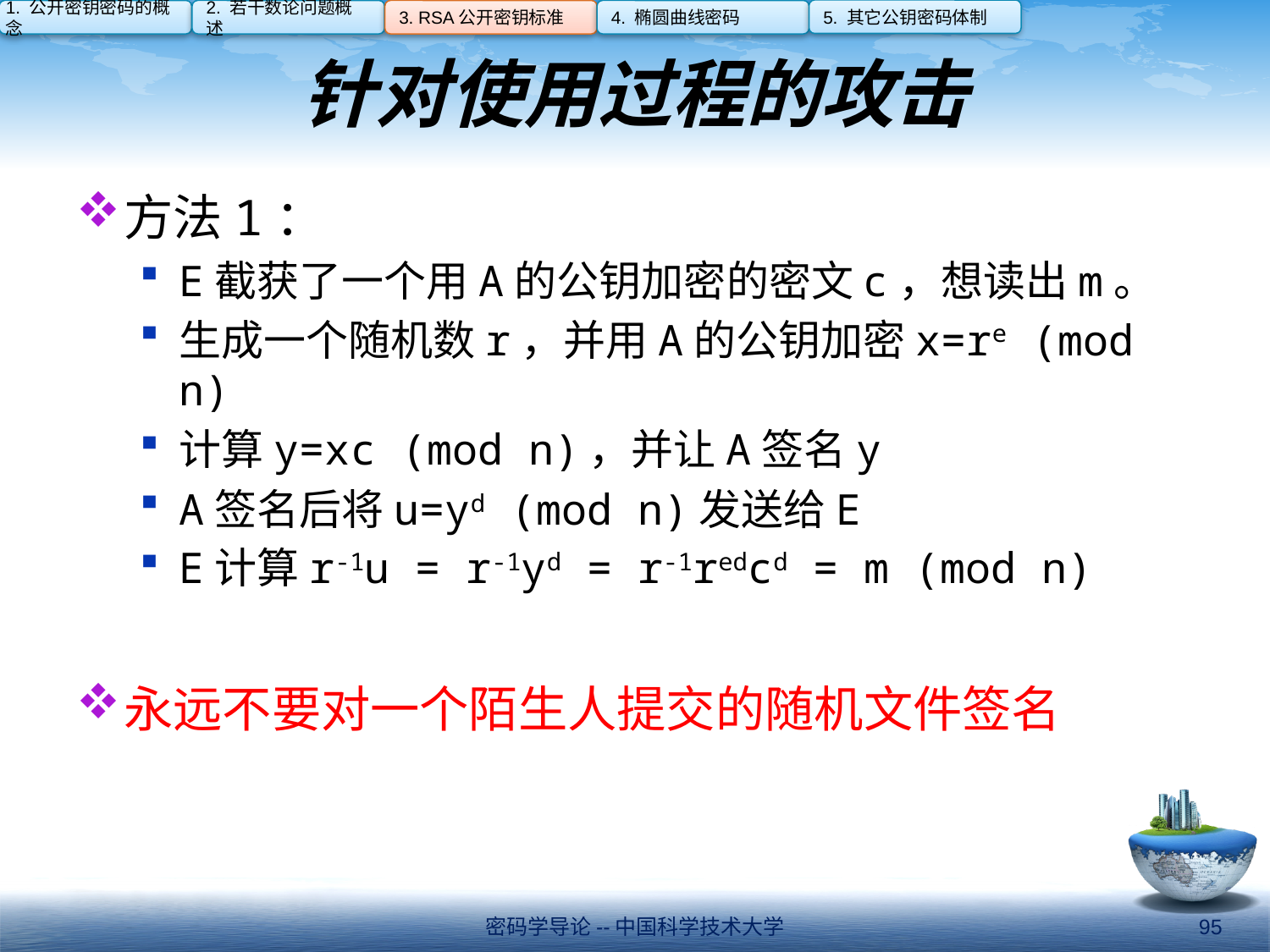

5. 其它公钥密码体制
1. 公开密钥密码的概念
2. 若干数论问题概述
3. RSA公开密钥标准
4. 椭圆曲线密码
# 针对使用过程的攻击
方法1：
E截获了一个用A的公钥加密的密文c，想读出m。
生成一个随机数r，并用A的公钥加密x=re (mod n)
计算y=xc (mod n)，并让A签名y
A签名后将u=yd (mod n)发送给E
E计算r-1u = r-1yd = r-1redcd = m (mod n)

永远不要对一个陌生人提交的随机文件签名
密码学导论--中国科学技术大学
95